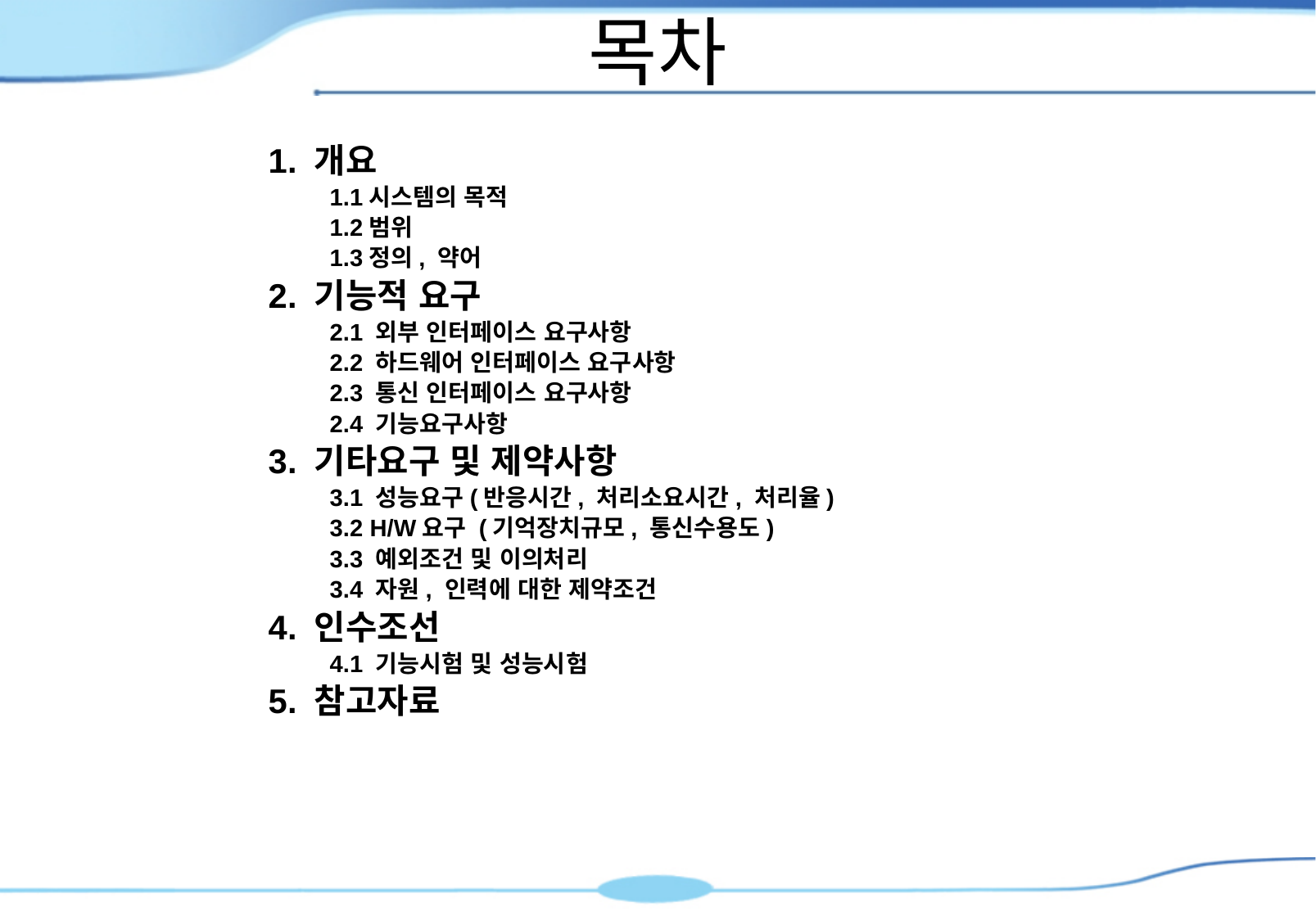

# 목차
1. 개요
1.1시스템의 목적
1.2범위
1.3정의, 약어
2. 기능적 요구
2.1 외부 인터페이스 요구사항
2.2 하드웨어 인터페이스 요구사항
2.3 통신 인터페이스 요구사항
2.4 기능요구사항
3. 기타요구 및 제약사항
3.1 성능요구(반응시간, 처리소요시간, 처리율)
3.2 H/W요구 (기억장치규모, 통신수용도)
3.3 예외조건 및 이의처리
3.4 자원, 인력에 대한 제약조건
4. 인수조선
4.1 기능시험 및 성능시험
5. 참고자료